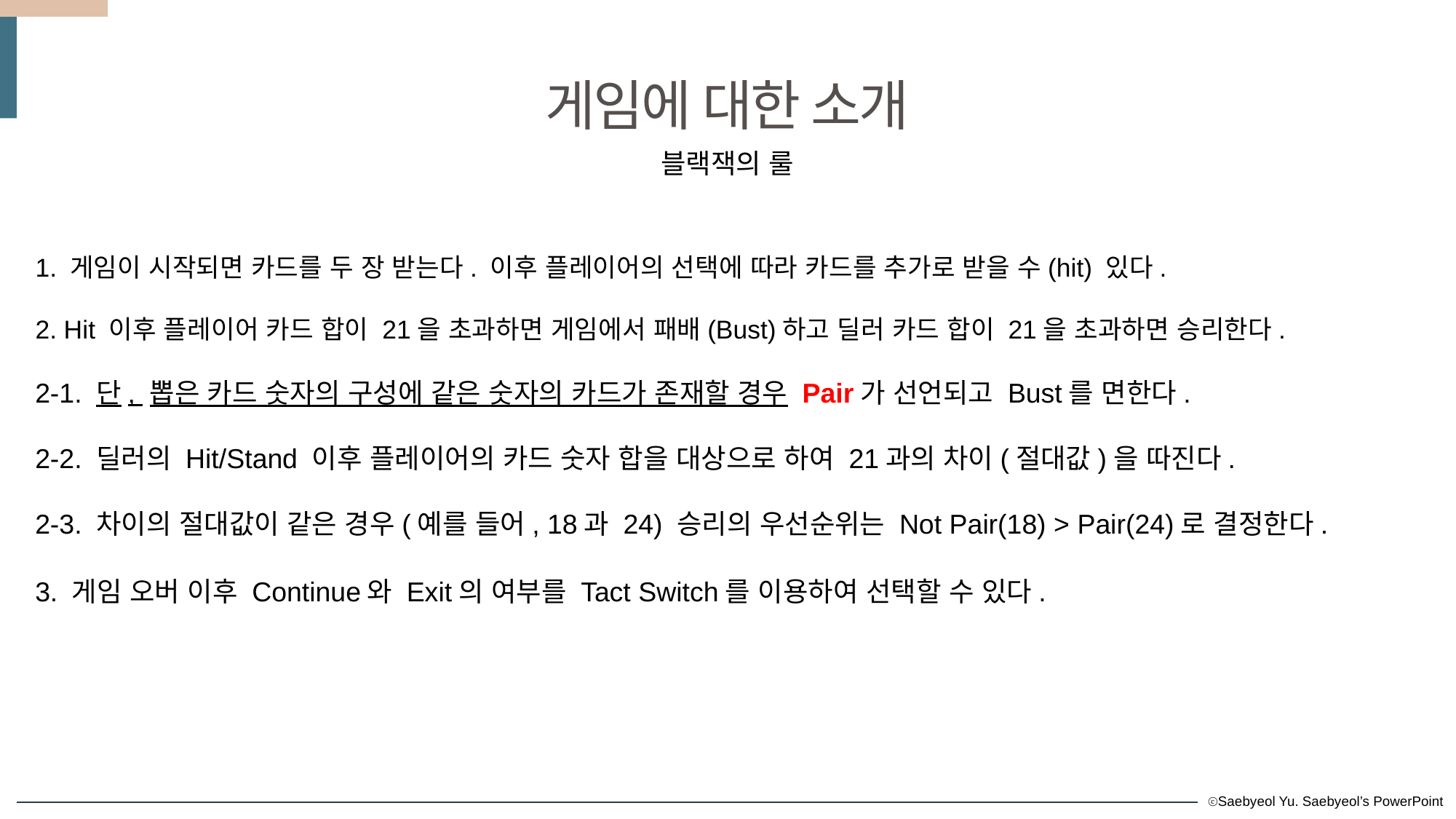

게임에 대한 소개

블랙잭의 룰
1. 게임이 시작되면 카드를 두 장 받는다. 이후 플레이어의 선택에 따라 카드를 추가로 받을 수(hit) 있다.

2. Hit 이후 플레이어 카드 합이 21을 초과하면 게임에서 패배(Bust)하고 딜러 카드 합이 21을 초과하면 승리한다.
2-1. 단, 뽑은 카드 숫자의 구성에 같은 숫자의 카드가 존재할 경우 Pair가 선언되고 Bust를 면한다.

2-2. 딜러의 Hit/Stand 이후 플레이어의 카드 숫자 합을 대상으로 하여 21과의 차이(절대값)을 따진다.

2-3. 차이의 절대값이 같은 경우(예를 들어, 18과 24) 승리의 우선순위는 Not Pair(18) > Pair(24)로 결정한다.
게임에 대한 소개
기능  시연  및  코드  설명
참고 자료
3. 게임 오버 이후 Continue와 Exit의 여부를 Tact Switch를 이용하여 선택할 수 있다.